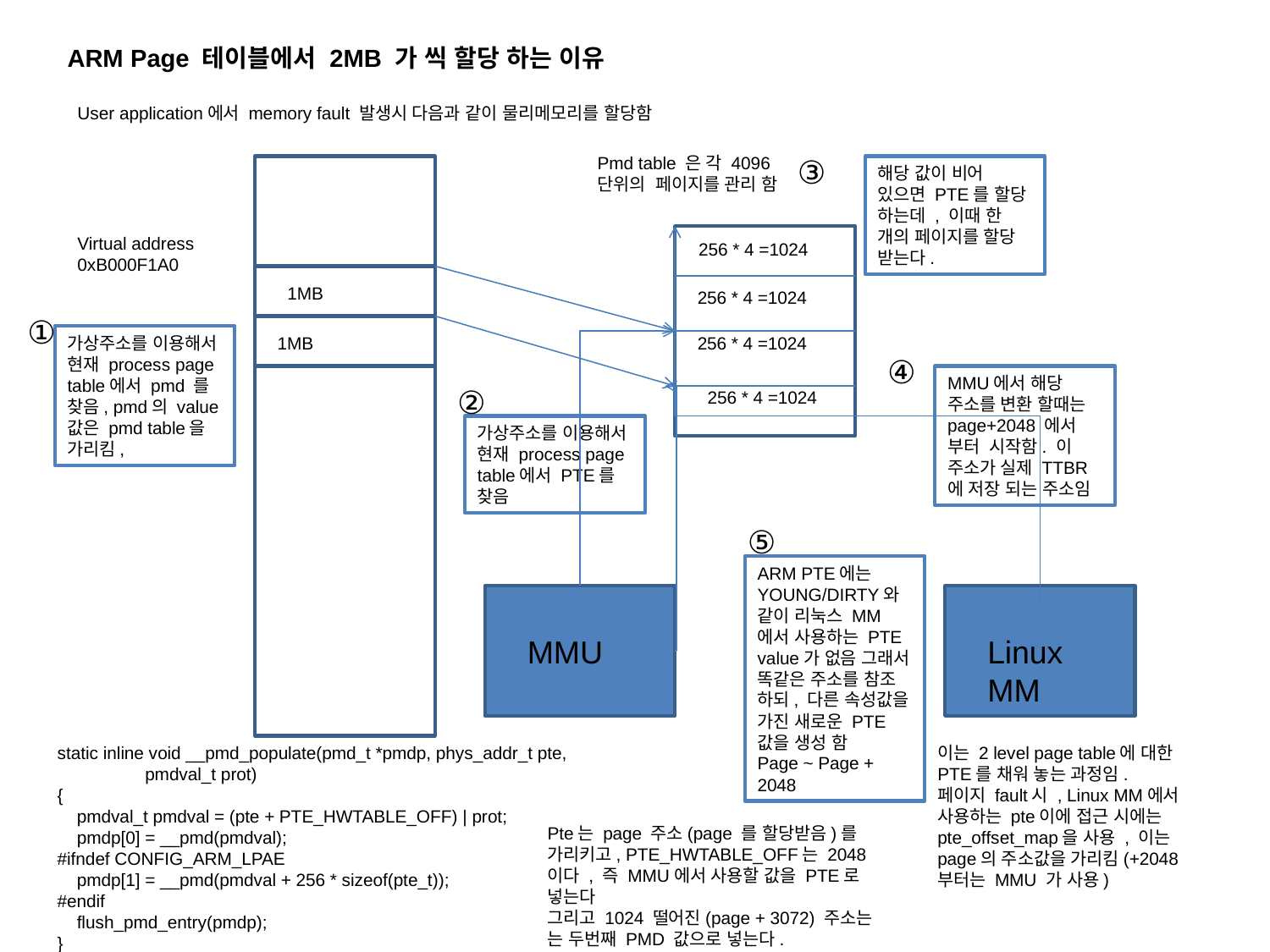

ARM Page 테이블에서 2MB 가 씩 할당 하는 이유
User application에서 memory fault 발생시 다음과 같이 물리메모리를 할당함
Pmd table 은 각 4096 단위의  페이지를 관리 함
③
o
해당 값이 비어 있으면 PTE를 할당 하는데 , 이때 한 개의 페이지를 할당 받는다.
Virtual address
0xB000F1A0
o
256 * 4 =1024
o
1MB
256 * 4 =1024
①
o
가상주소를 이용해서 현재 process page table에서 pmd 를 찾음, pmd의 value값은 pmd table을 가리킴,
1MB
256 * 4 =1024
④
MMU에서 해당 주소를 변환 할때는 page+2048 에서 부터  시작함. 이 주소가 실제 TTBR에 저장 되는 주소임
②
256 * 4 =1024
가상주소를 이용해서 현재 process page table에서 PTE를 찾음
⑤
ARM PTE에는 YOUNG/DIRTY와 같이 리눅스 MM에서 사용하는 PTE value가 없음 그래서 똑같은 주소를 참조 하되, 다른 속성값을 가진 새로운 PTE 값을 생성 함
Page ~ Page + 2048

MMU
Linux MM
static inline void __pmd_populate(pmd_t *pmdp, phys_addr_t pte,
                  pmdval_t prot)
{
    pmdval_t pmdval = (pte + PTE_HWTABLE_OFF) | prot;
    pmdp[0] = __pmd(pmdval);
#ifndef CONFIG_ARM_LPAE
    pmdp[1] = __pmd(pmdval + 256 * sizeof(pte_t));
#endif
    flush_pmd_entry(pmdp);
}

이는 2 level page table에 대한
PTE를 채워 놓는 과정임.
페이지 fault시 , Linux MM에서 사용하는 pte이에 접근 시에는 pte_offset_map을 사용 , 이는 page의 주소값을 가리킴(+2048부터는 MMU 가 사용)
Pte는 page 주소(page 를 할당받음)를 가리키고, PTE_HWTABLE_OFF는 2048 이다 , 즉 MMU에서 사용할 값을 PTE로 넣는다
그리고 1024 떨어진(page + 3072) 주소는 는 두번째 PMD 값으로 넣는다.